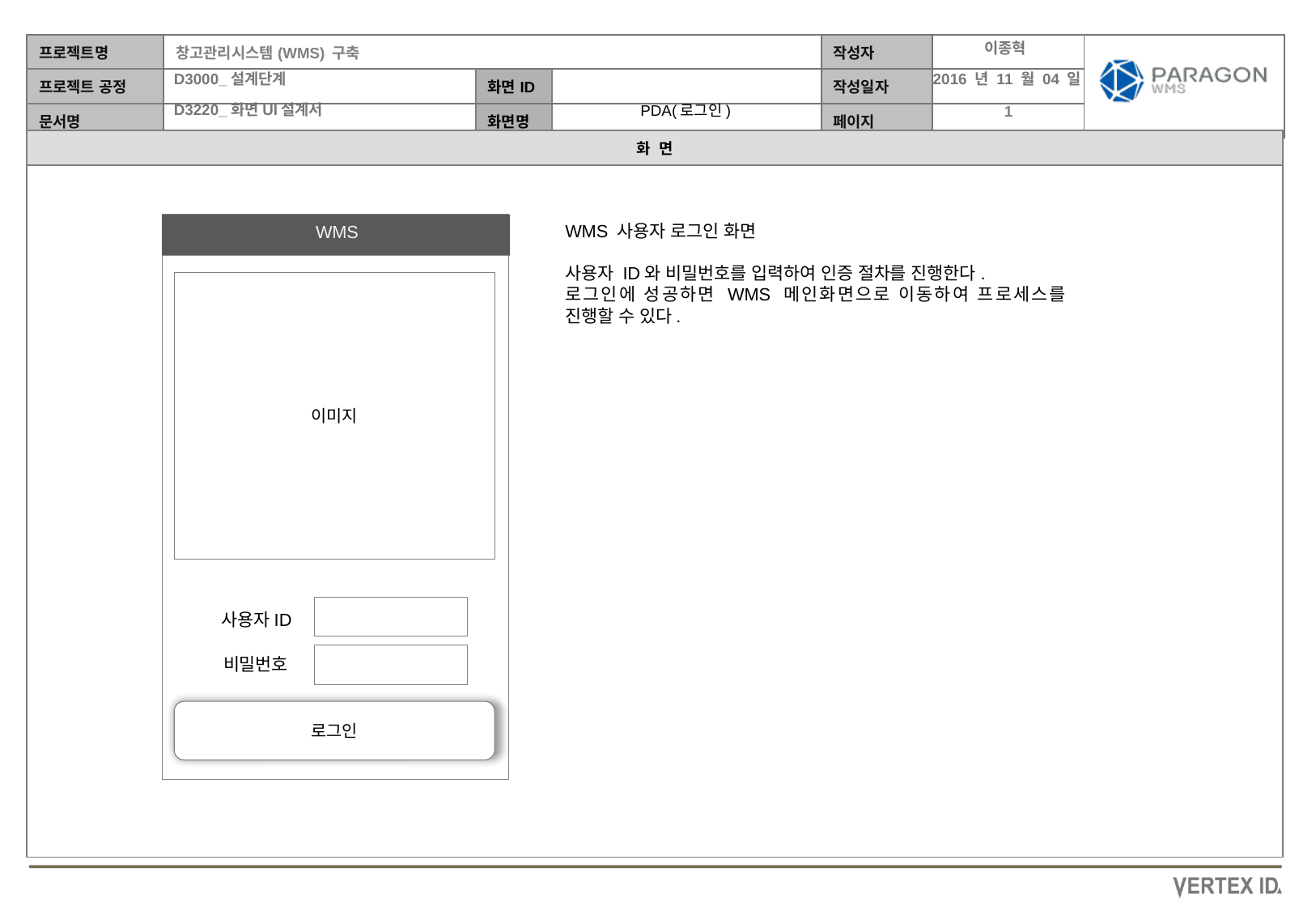

이종혁
2016 년 11 월 04 일
PDA(로그인)
WMS 사용자 로그인 화면

사용자 ID와 비밀번호를 입력하여 인증 절차를 진행한다.
로그인에 성공하면 WMS 메인화면으로 이동하여 프로세스를 진행할 수 있다.

WMS
이미지

사용자ID

비밀번호
로그인